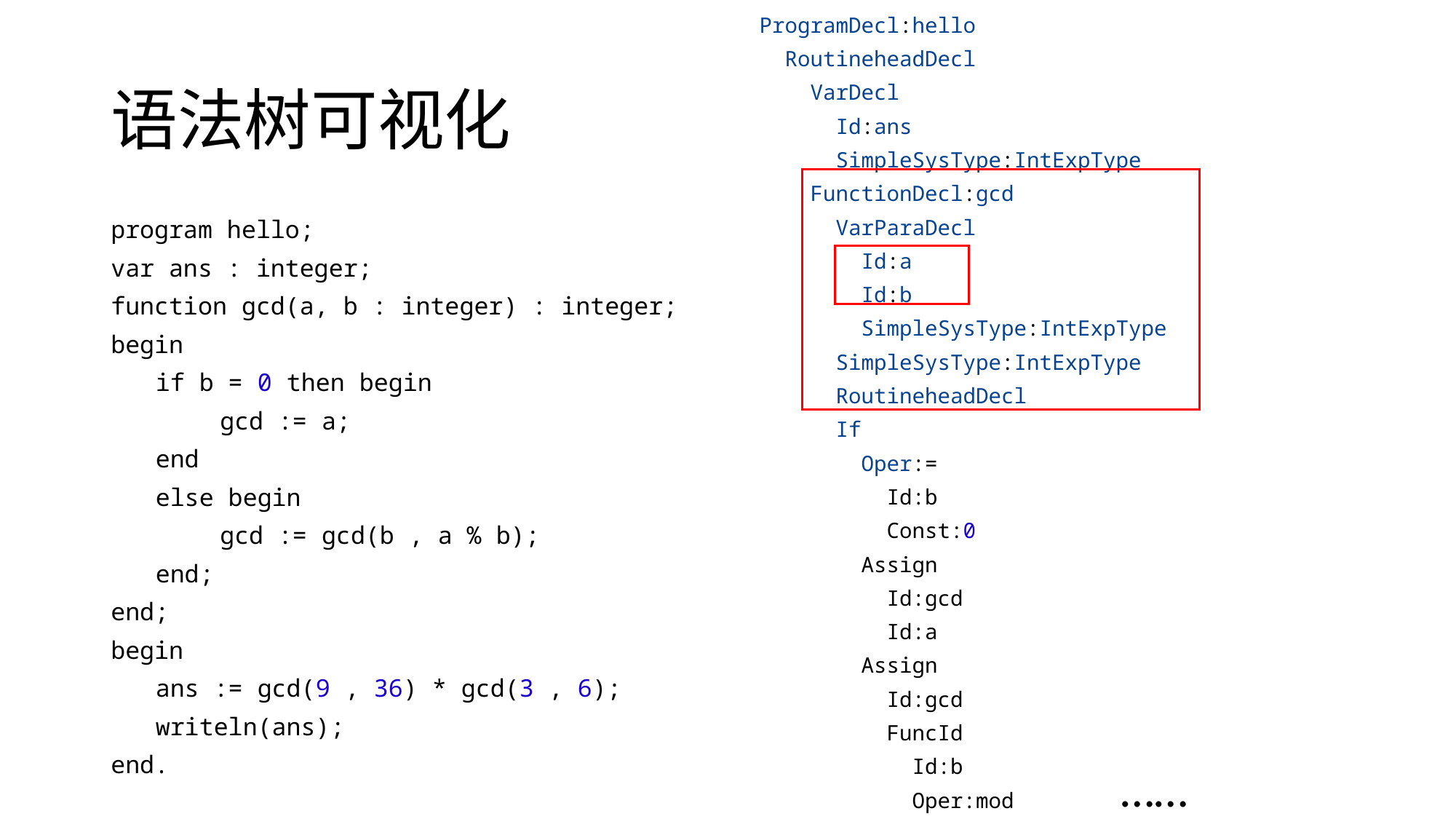

ProgramDecl:hello
  RoutineheadDecl
    VarDecl
      Id:ans
      SimpleSysType:IntExpType
    FunctionDecl:gcd
      VarParaDecl
        Id:a
        Id:b
        SimpleSysType:IntExpType
      SimpleSysType:IntExpType
      RoutineheadDecl
      If
        Oper:=
          Id:b
          Const:0
        Assign
          Id:gcd
          Id:a
        Assign
          Id:gcd
          FuncId
            Id:b
            Oper:mod
              Id:a
              Id:b
  Assign
    Id:ans
    Oper:*
      FuncId
        Const:9
        Const:36
      FuncId
        Const:3
        Const:6
  ProcSys
    Id:ans
# 语法树可视化

program hello;
var ans : integer;
function gcd(a, b : integer) : integer;
begin
	if b = 0 then begin
		gcd := a;
	end
	else begin
		gcd := gcd(b , a % b);
	end;
end;
begin
	ans := gcd(9 , 36) * gcd(3 , 6);
	writeln(ans);
end.

……